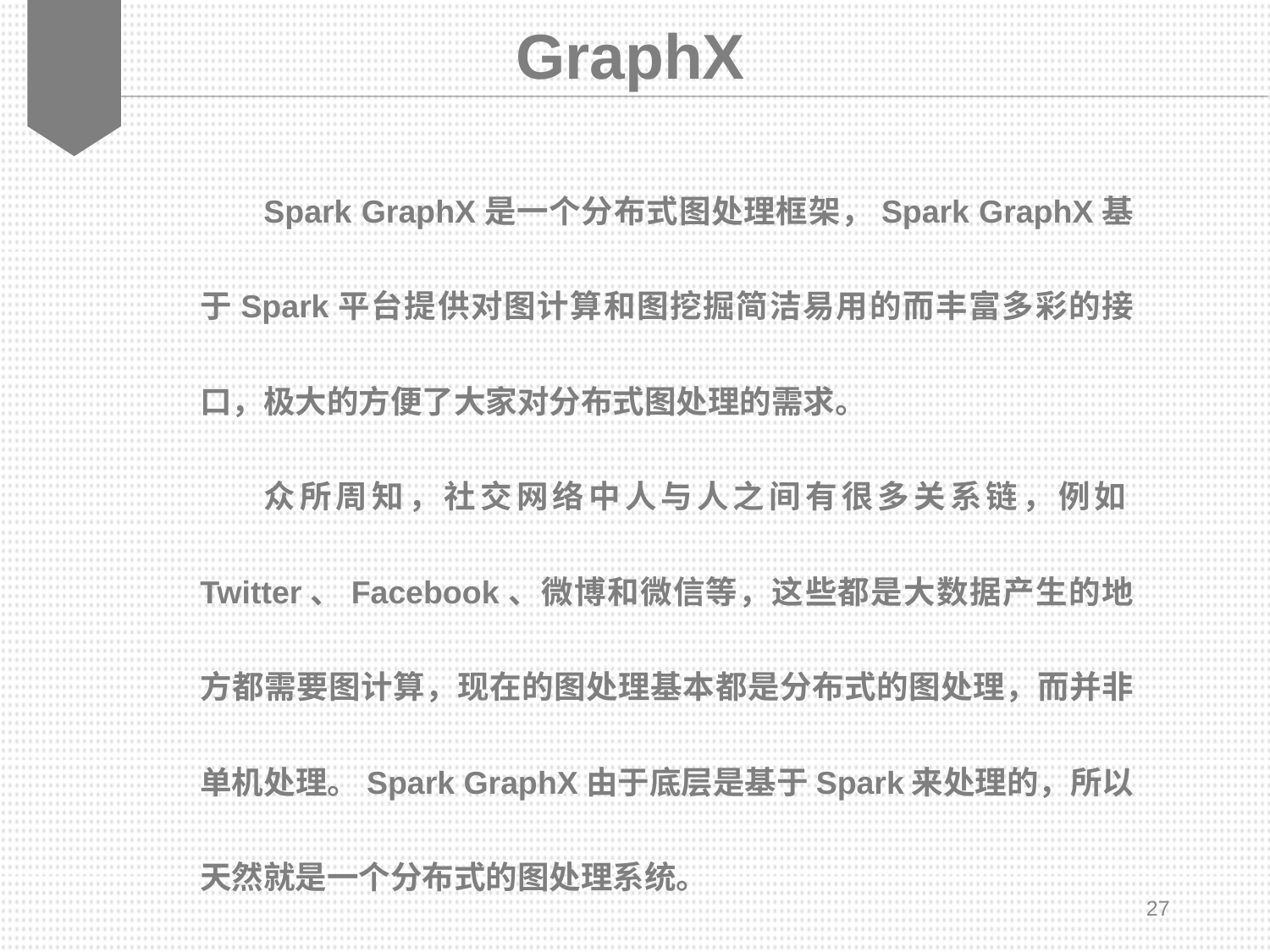

GraphX

Spark GraphX是一个分布式图处理框架，Spark GraphX基于Spark平台提供对图计算和图挖掘简洁易用的而丰富多彩的接口，极大的方便了大家对分布式图处理的需求。
众所周知，社交网络中人与人之间有很多关系链，例如Twitter、Facebook、微博和微信等，这些都是大数据产生的地方都需要图计算，现在的图处理基本都是分布式的图处理，而并非单机处理。Spark GraphX由于底层是基于Spark来处理的，所以天然就是一个分布式的图处理系统。
27